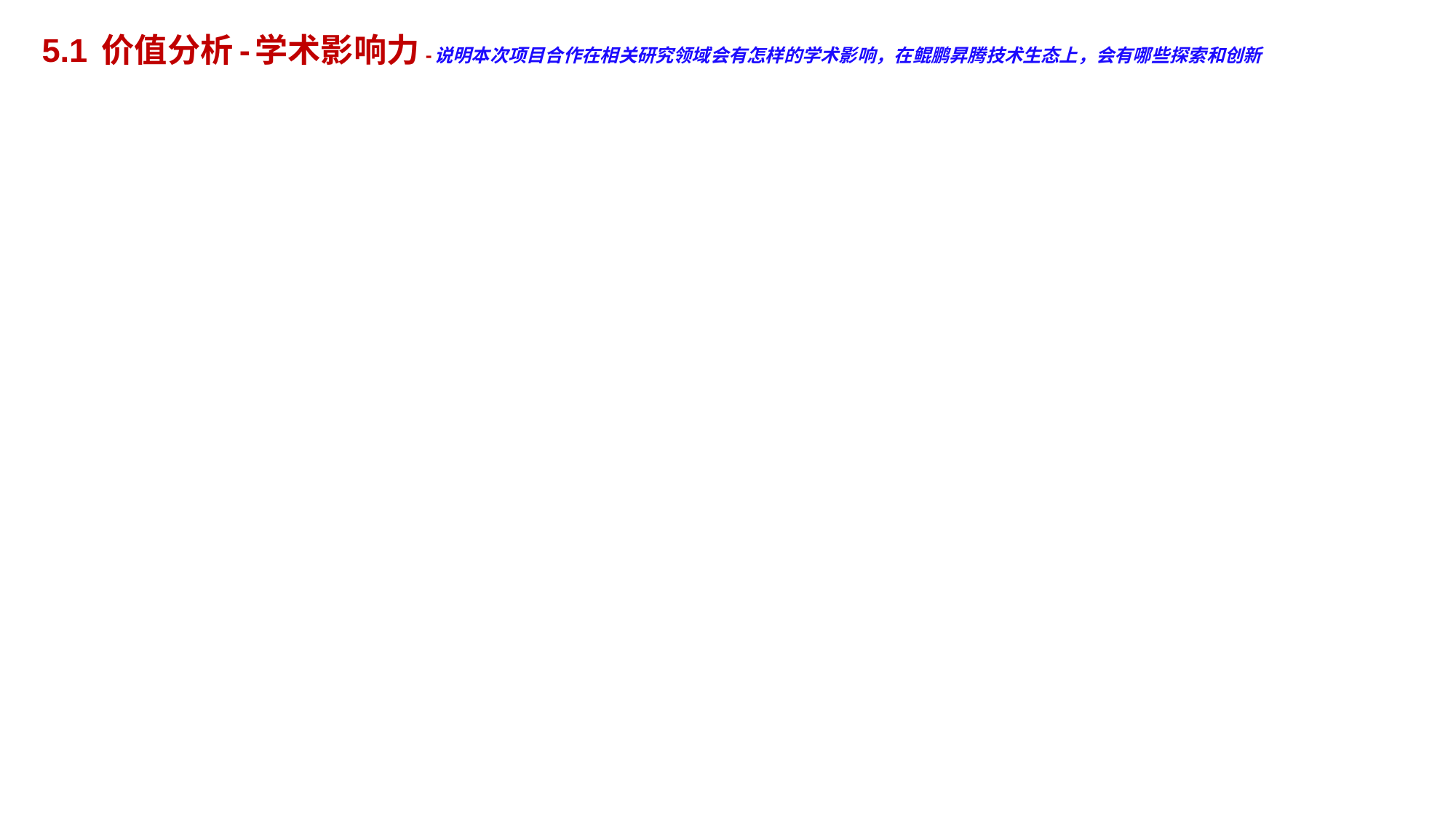

5.1 价值分析-学术影响力-说明本次项目合作在相关研究领域会有怎样的学术影响，在鲲鹏昇腾技术生态上，会有哪些探索和创新